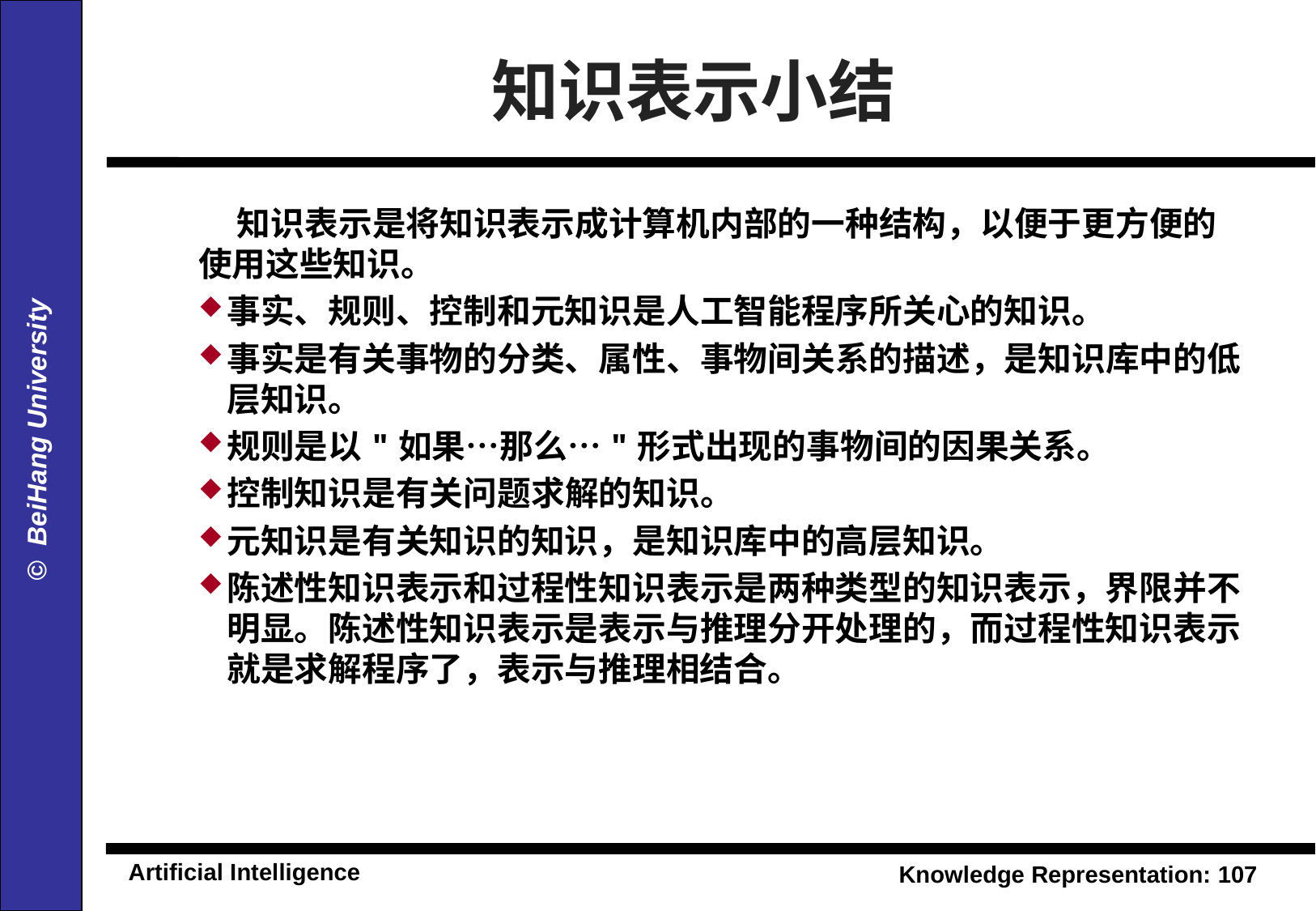

知识表示小结
    知识表示是将知识表示成计算机内部的一种结构，以便于更方便的使用这些知识。
事实、规则、控制和元知识是人工智能程序所关心的知识。
事实是有关事物的分类、属性、事物间关系的描述，是知识库中的低层知识。
规则是以"如果…那么…"形式出现的事物间的因果关系。
控制知识是有关问题求解的知识。
元知识是有关知识的知识，是知识库中的高层知识。
陈述性知识表示和过程性知识表示是两种类型的知识表示，界限并不明显。陈述性知识表示是表示与推理分开处理的，而过程性知识表示就是求解程序了，表示与推理相结合。